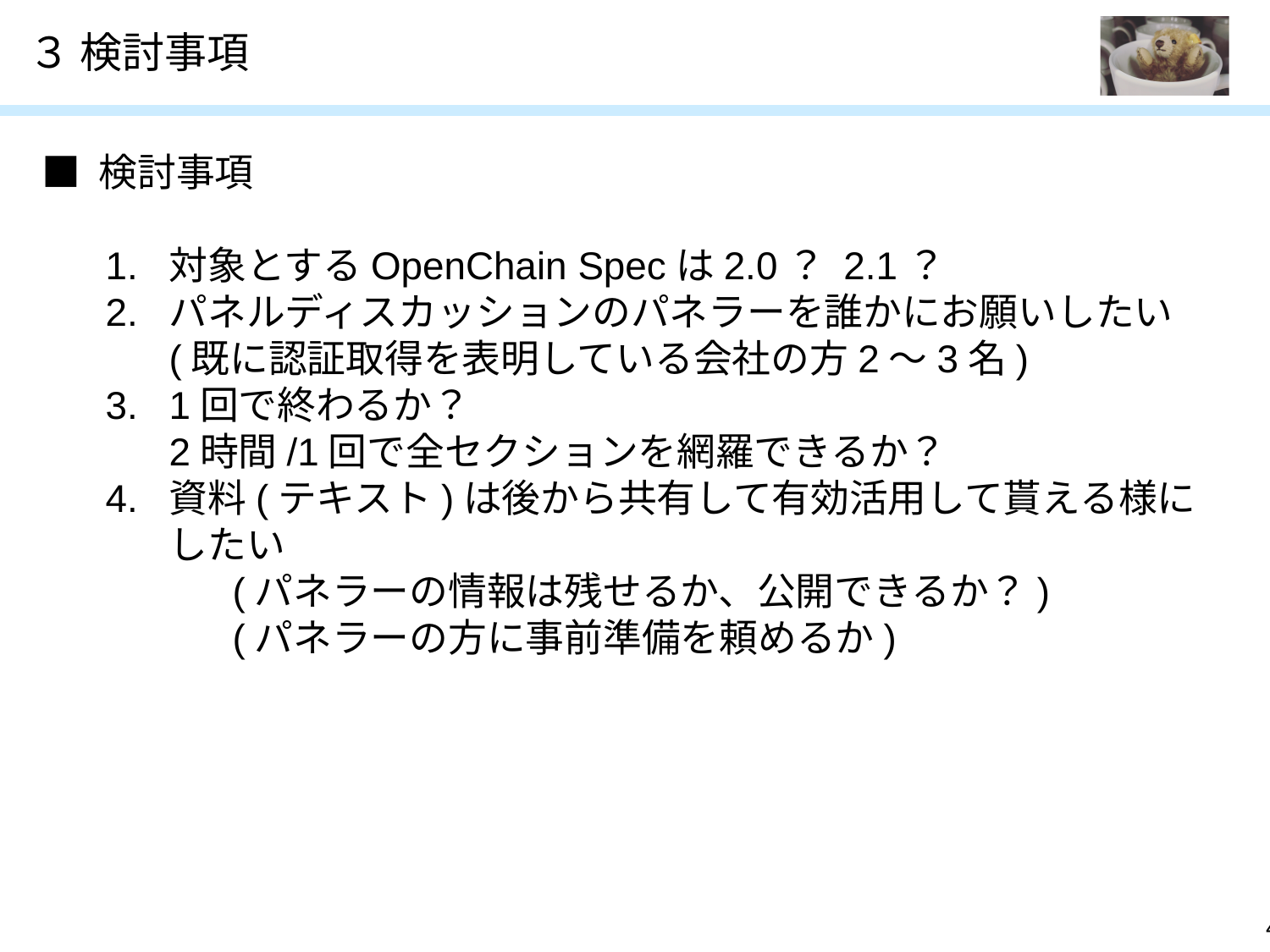

# ３ 検討事項
■ 検討事項

対象とするOpenChain Specは2.0？ 2.1？
パネルディスカッションのパネラーを誰かにお願いしたい
(既に認証取得を表明している会社の方2～3名)
1回で終わるか？
2時間/1回で全セクションを網羅できるか？
資料(テキスト)は後から共有して有効活用して貰える様にしたい
	(パネラーの情報は残せるか、公開できるか？)
	(パネラーの方に事前準備を頼めるか)
4